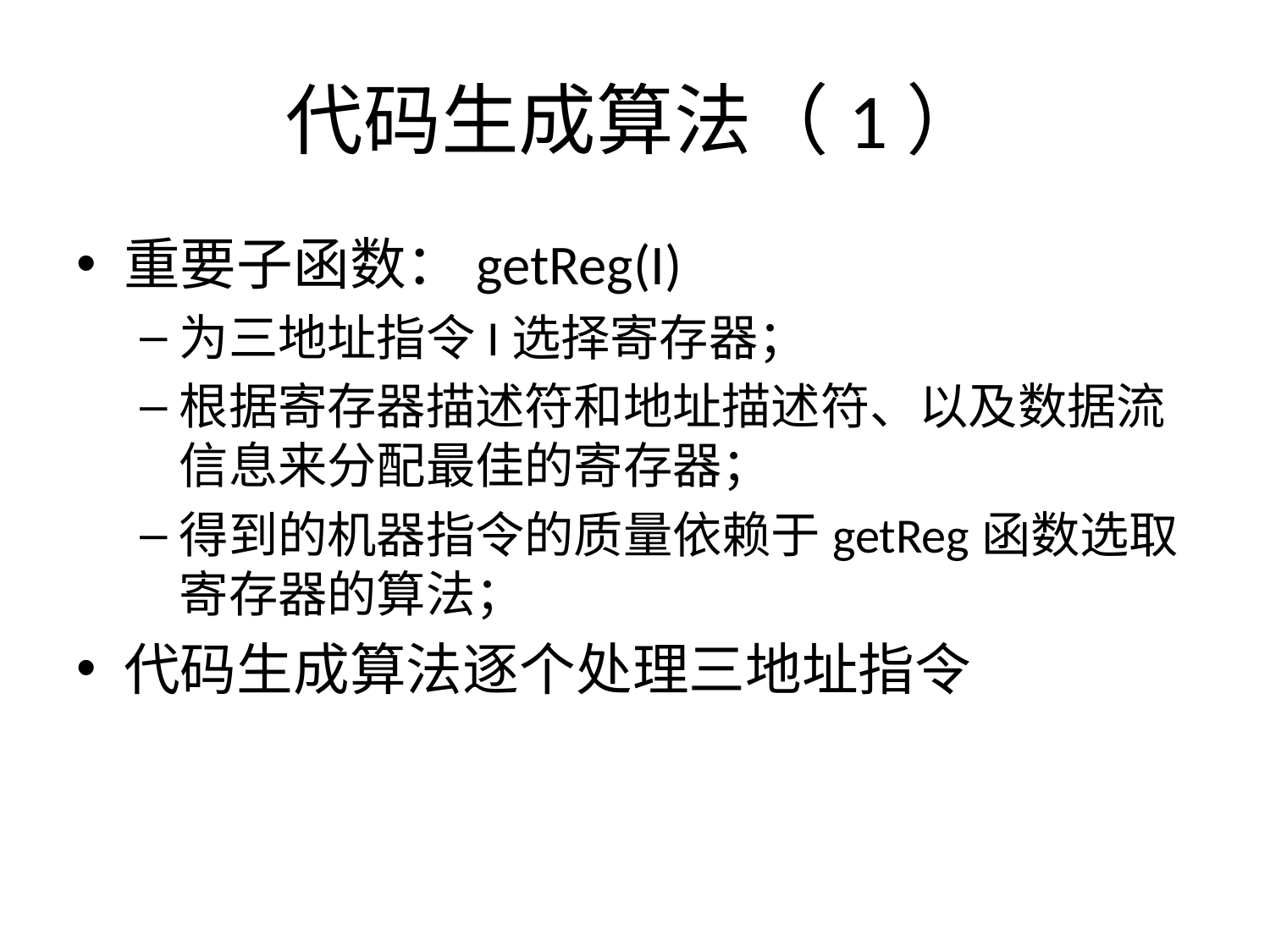

# 代码生成算法（1）
重要子函数：getReg(I)
为三地址指令I选择寄存器；
根据寄存器描述符和地址描述符、以及数据流信息来分配最佳的寄存器；
得到的机器指令的质量依赖于getReg函数选取寄存器的算法；
代码生成算法逐个处理三地址指令